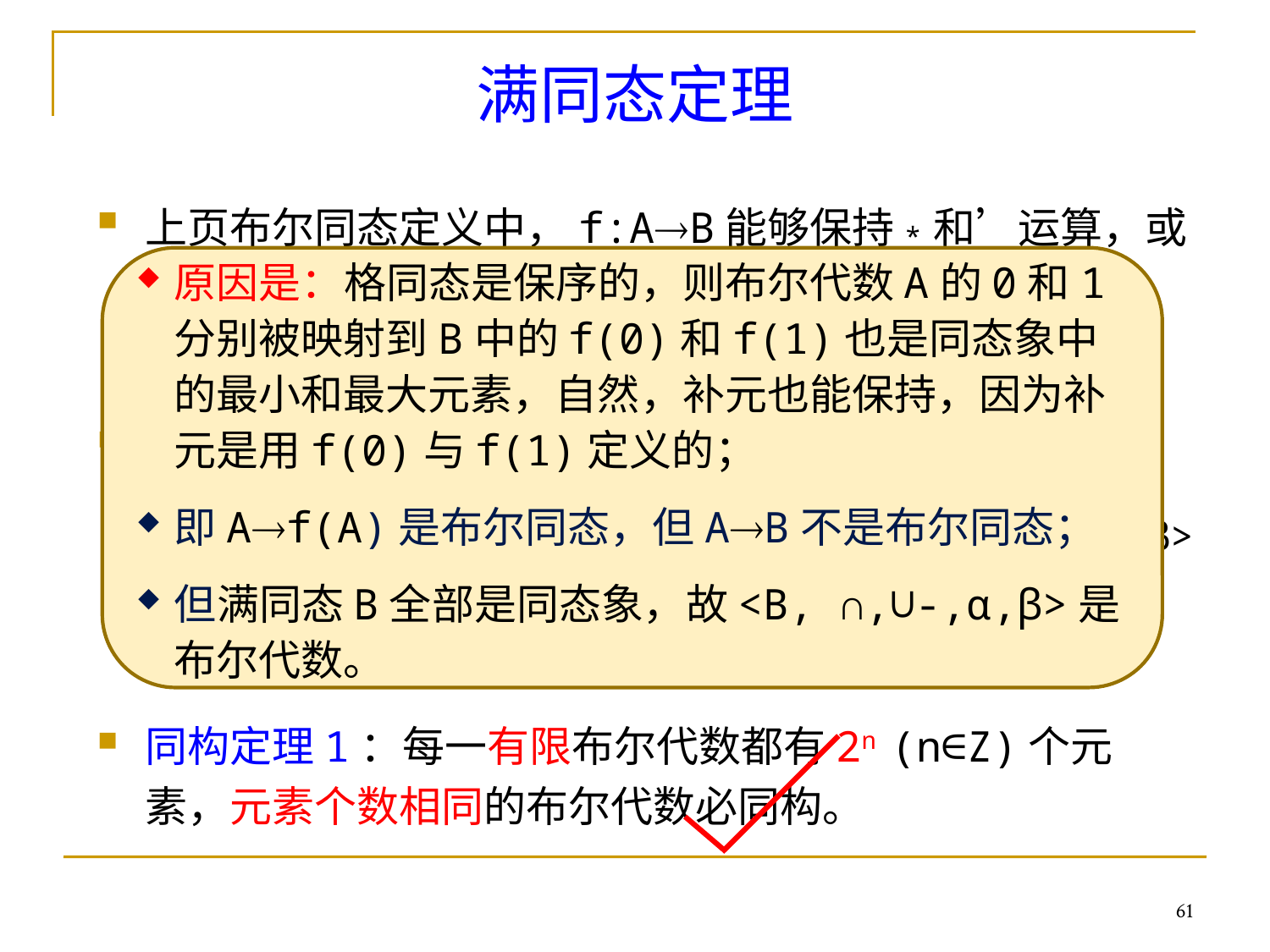

# 满同态定理
上页布尔同态定义中，f:A→B能够保持*和’运算，或者保持⊕和’运算，就可以保证f是一个布尔同态；
因为，{*,’}和{⊕,’}都是运算的全功能集合。
满同态定理：
若f是从布尔代数<A,*,⊕,’,0,1>到格<B,∩,∪-,α,β>的格同态，且是满射的，则<B,∩,∪-,α,β>是布尔代数。
换句话说：布尔代数的每一满同态象是布尔代数。
同构定理1：每一有限布尔代数都有2n (n∈Z)个元素，元素个数相同的布尔代数必同构。
原因是：格同态是保序的，则布尔代数A的0和1分别被映射到B中的f(0)和f(1)也是同态象中的最小和最大元素，自然，补元也能保持，因为补元是用f(0)与f(1)定义的；
即A→f(A)是布尔同态，但A→B不是布尔同态；
但满同态B全部是同态象，故<B, ∩,∪-,α,β>是布尔代数。
61